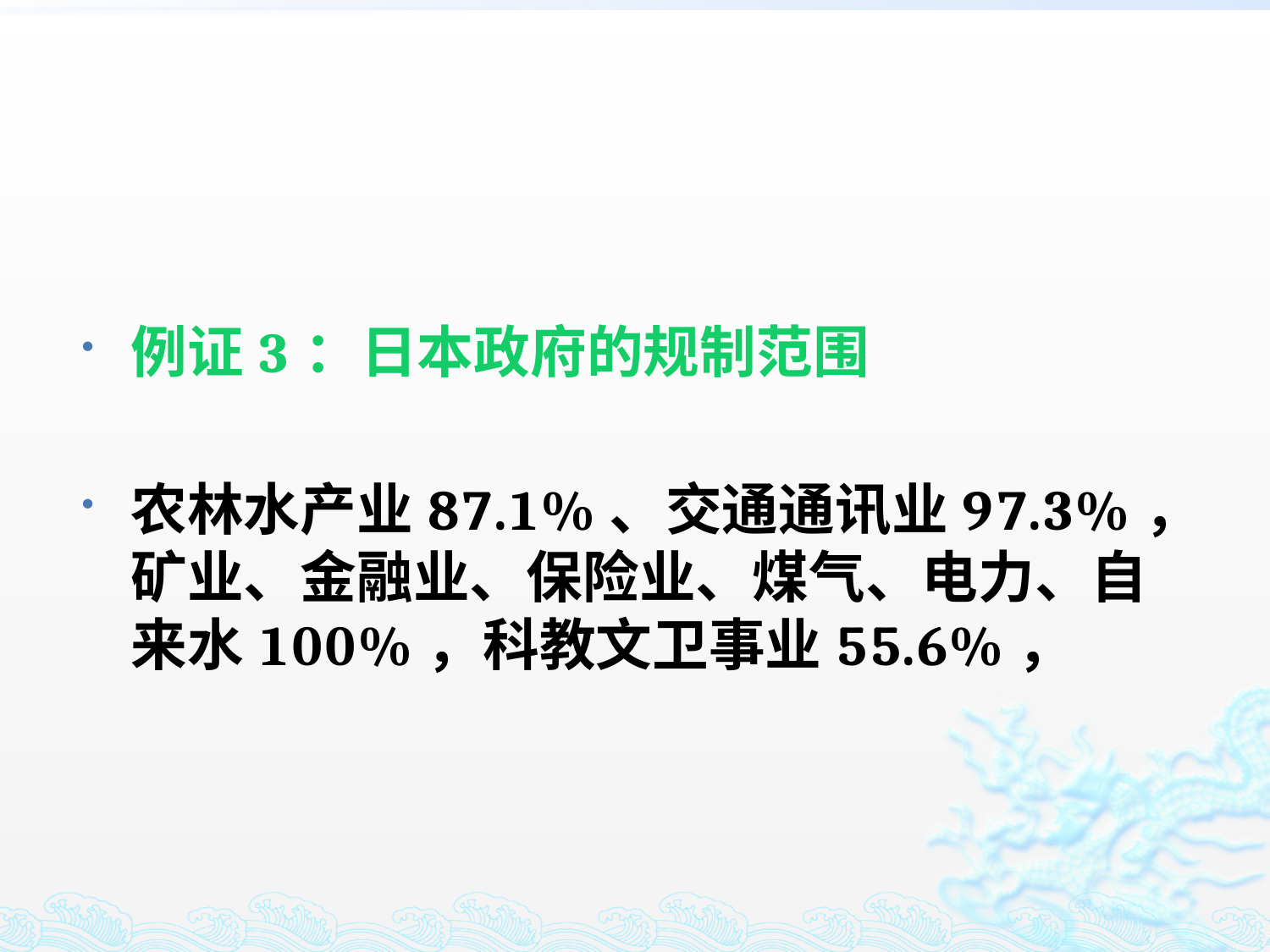

例证3：日本政府的规制范围

农林水产业87.1%、交通通讯业97.3%，矿业、金融业、保险业、煤气、电力、自来水100%，科教文卫事业55.6%，